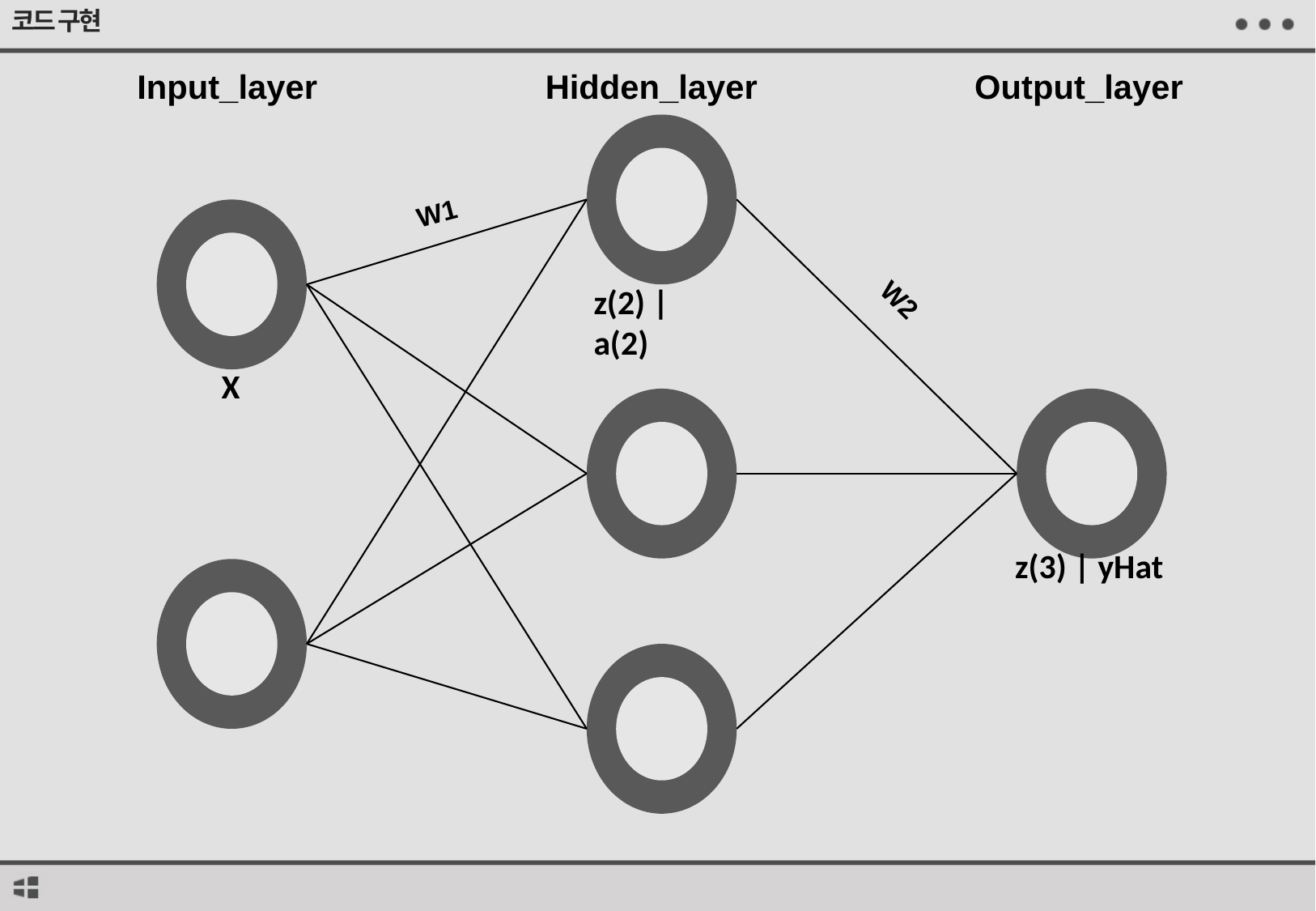

코드 구현
Input_layer
Hidden_layer
Output_layer

W1

z(2) | a(2)
W2
X

z(3) | yHat